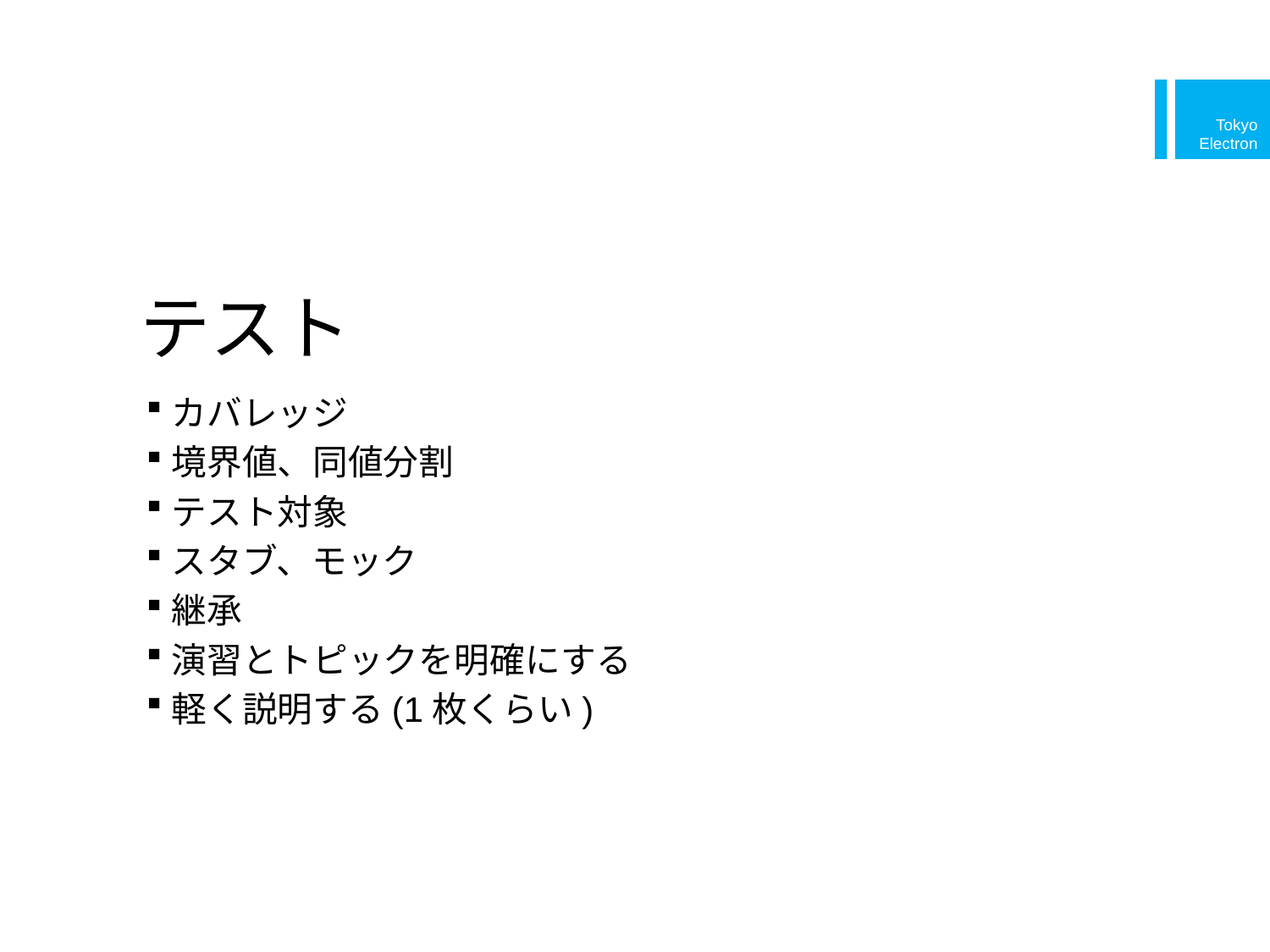

# テスト
カバレッジ
境界値、同値分割
テスト対象
スタブ、モック
継承
演習とトピックを明確にする
軽く説明する(1枚くらい)